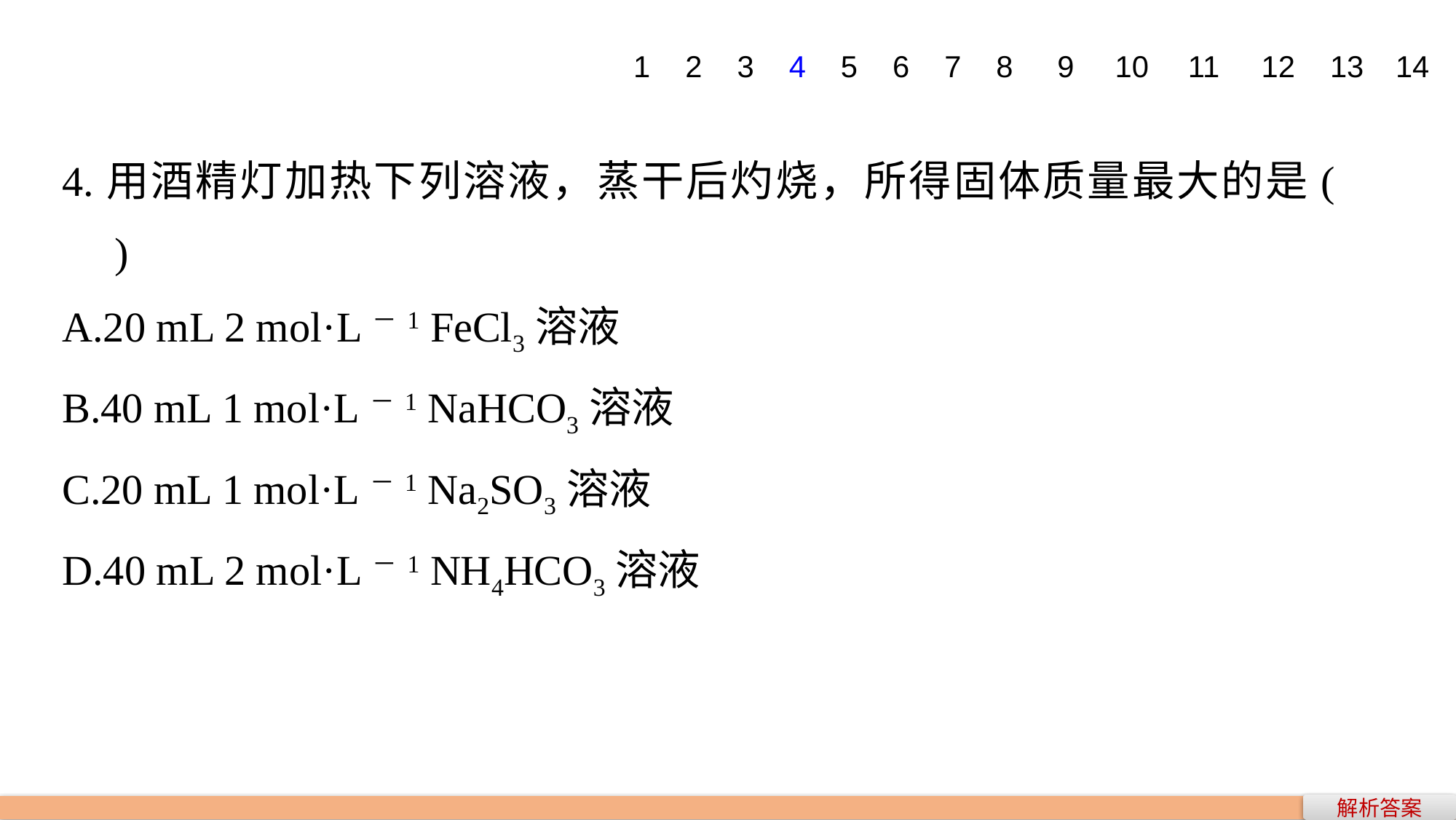

1
2
3
4
5
6
7
8
9
10
11
12
13
14
4.用酒精灯加热下列溶液，蒸干后灼烧，所得固体质量最大的是(　　)
A.20 mL 2 mol·L－1 FeCl3溶液
B.40 mL 1 mol·L－1 NaHCO3溶液
C.20 mL 1 mol·L－1 Na2SO3溶液
D.40 mL 2 mol·L－1 NH4HCO3溶液
解析答案